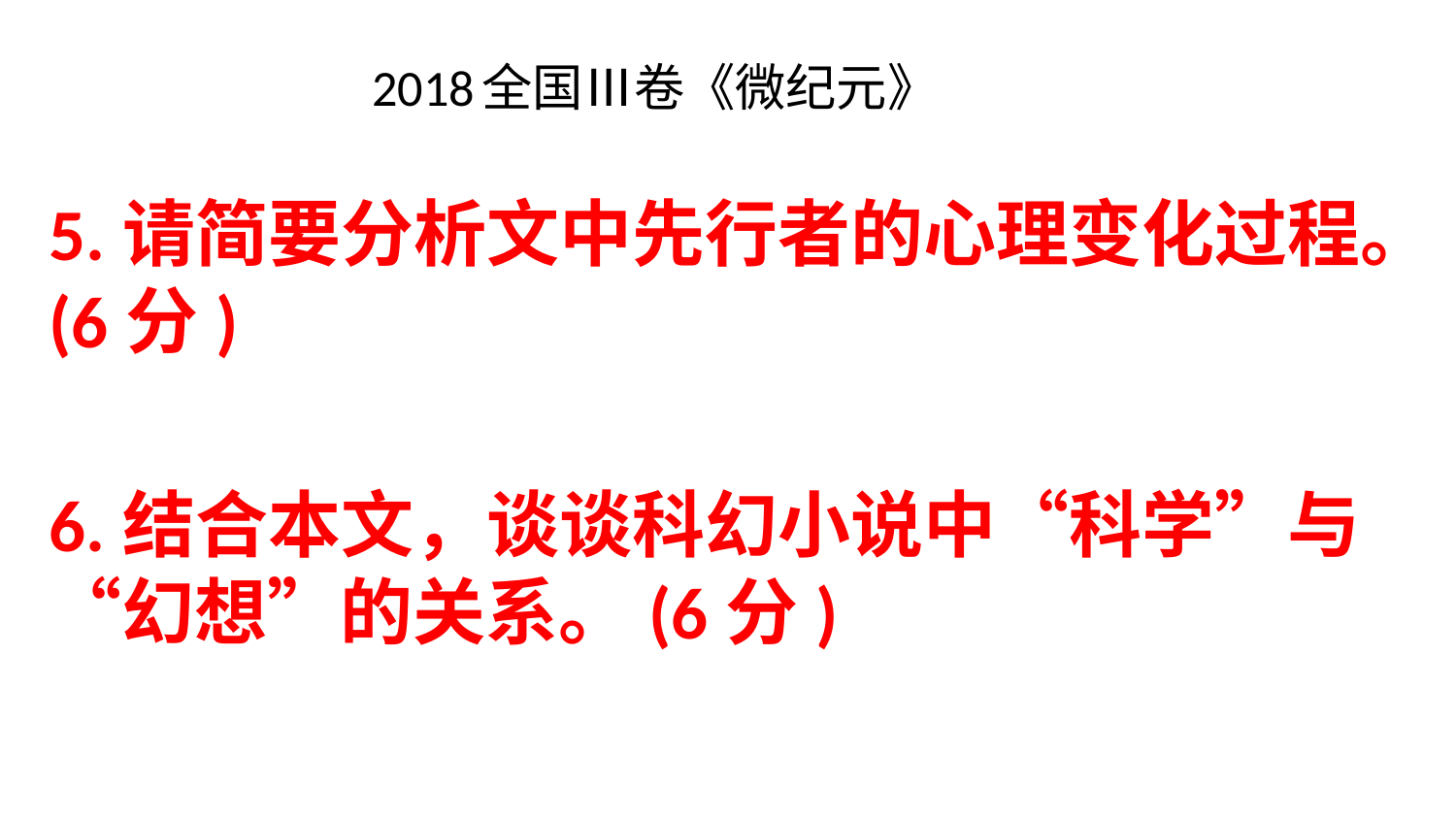

2018全国Ⅲ卷《微纪元》
5.请简要分析文中先行者的心理变化过程。(6分)

6.结合本文，谈谈科幻小说中“科学”与“幻想”的关系。(6分)